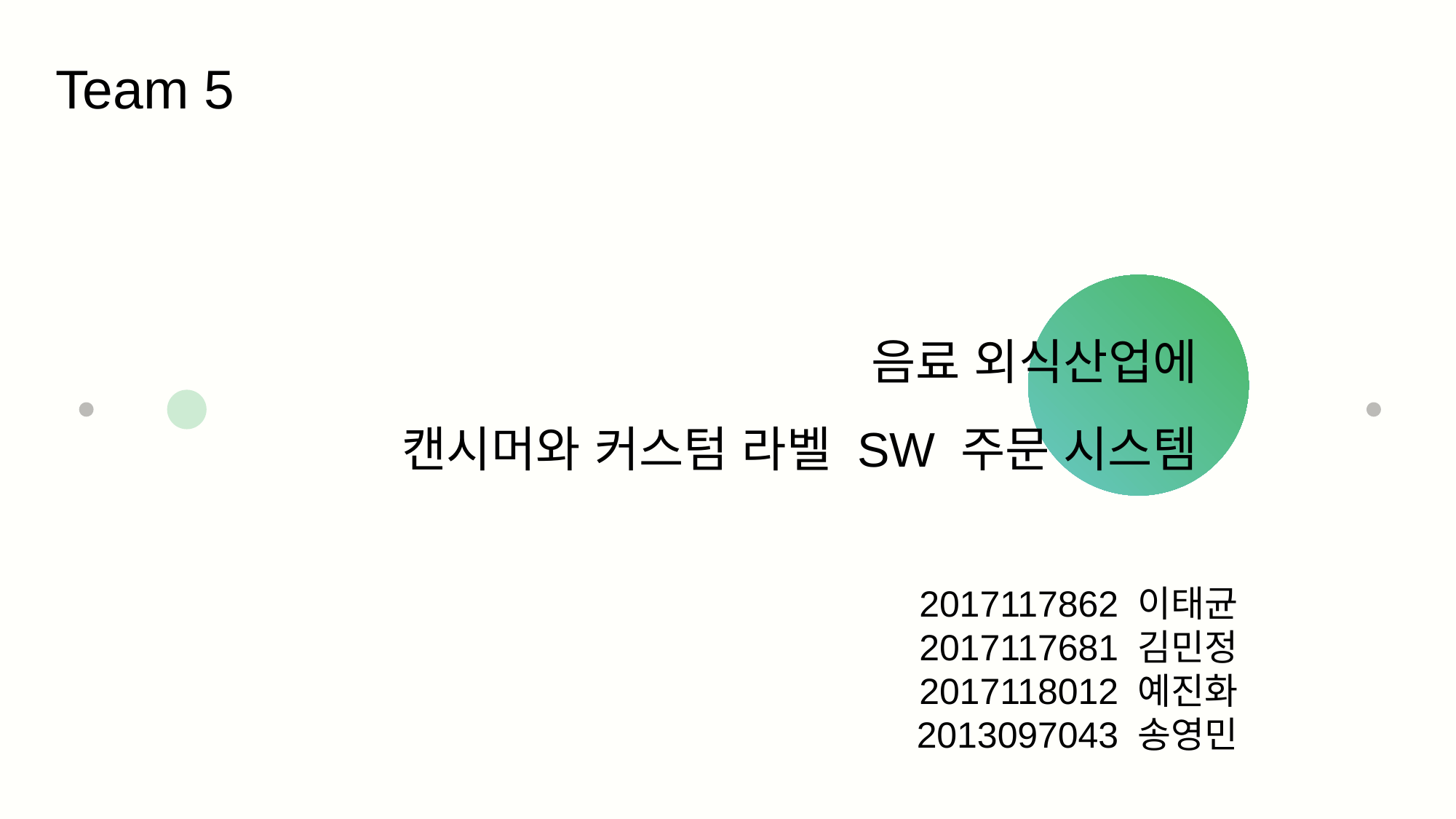

Team 5

음료 외식산업에
캔시머와 커스텀 라벨 SW 주문 시스템

2017117862 이태균
2017117681 김민정
2017118012 예진화
2013097043 송영민